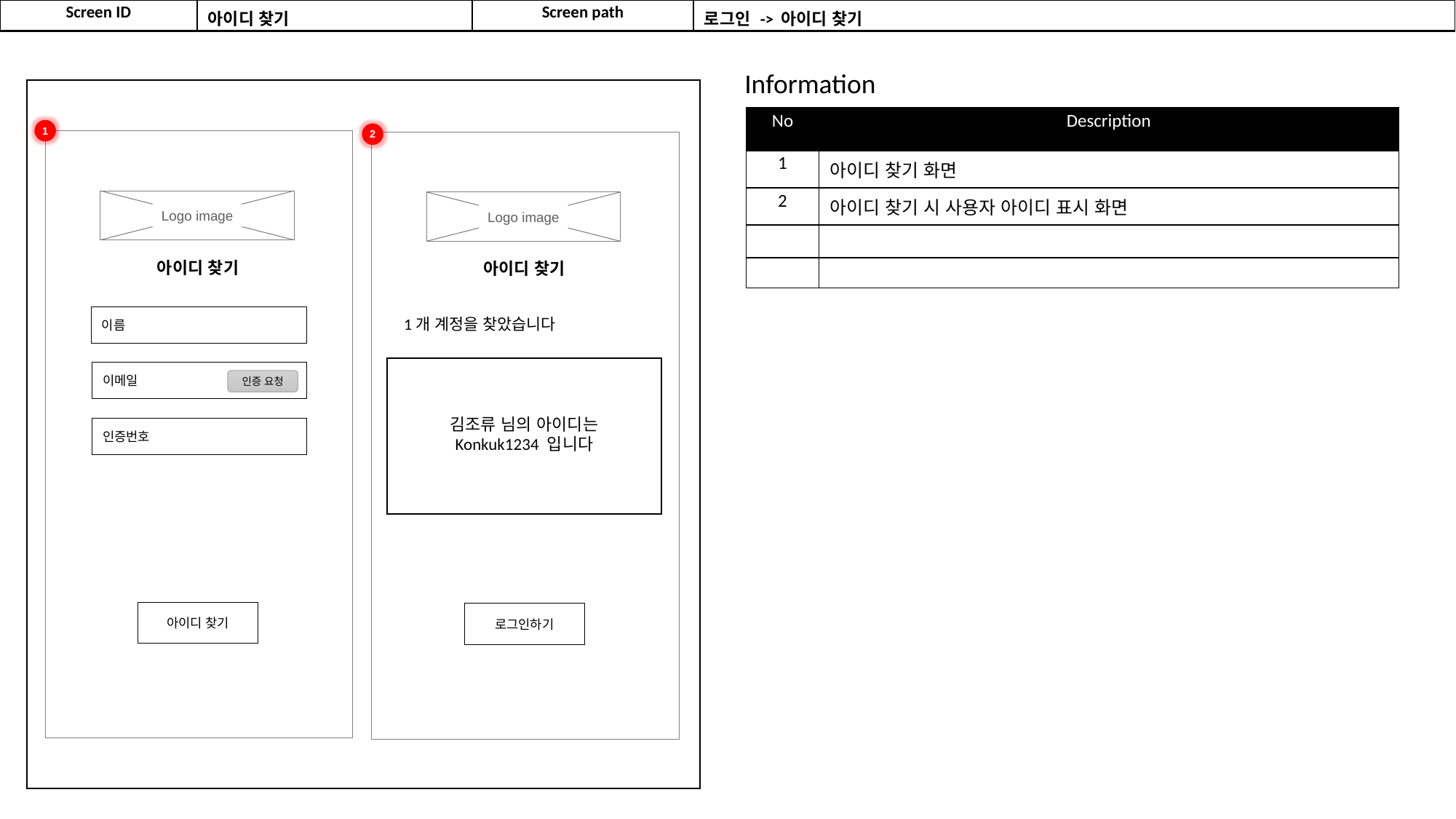

| Screen ID | 아이디 찾기 | Screen path | 로그인 -> 아이디 찾기 |
| --- | --- | --- | --- |
Information

| No | Description |
| --- | --- |
| 1 | 아이디 찾기 화면 |
| 2 | 아이디 찾기 시 사용자 아이디 표시 화면 |
|  |  |
|  |  |
1

2

Logo image
아이디 찾기
이름
이메일
인증 요청
인증번호
아이디 찾기

Logo image
아이디 찾기
로그인하기
1개 계정을 찾았습니다

김조류 님의 아이디는
Konkuk1234 입니다